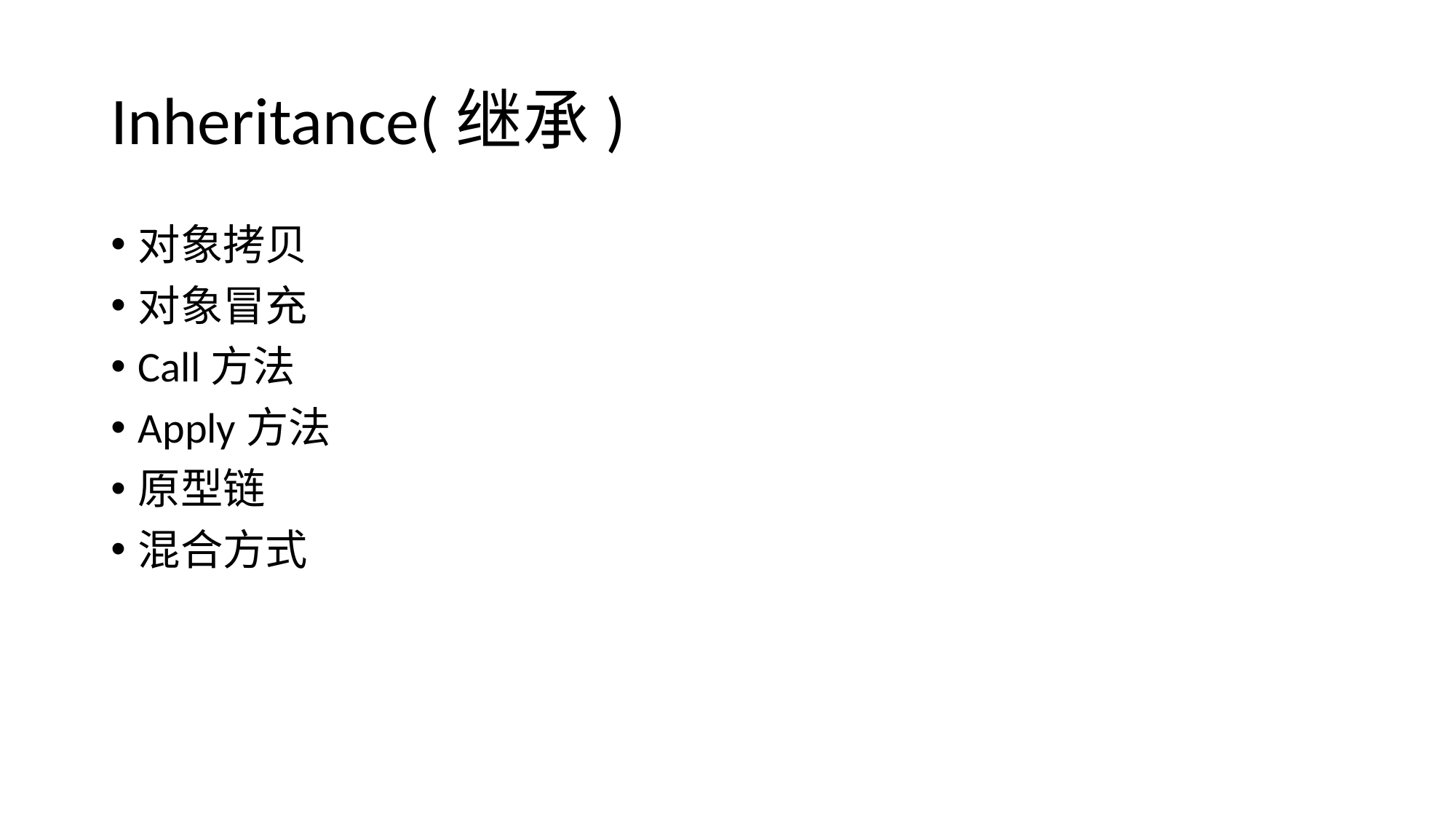

# Inheritance(继承)
对象拷贝
对象冒充
Call方法
Apply方法
原型链
混合方式